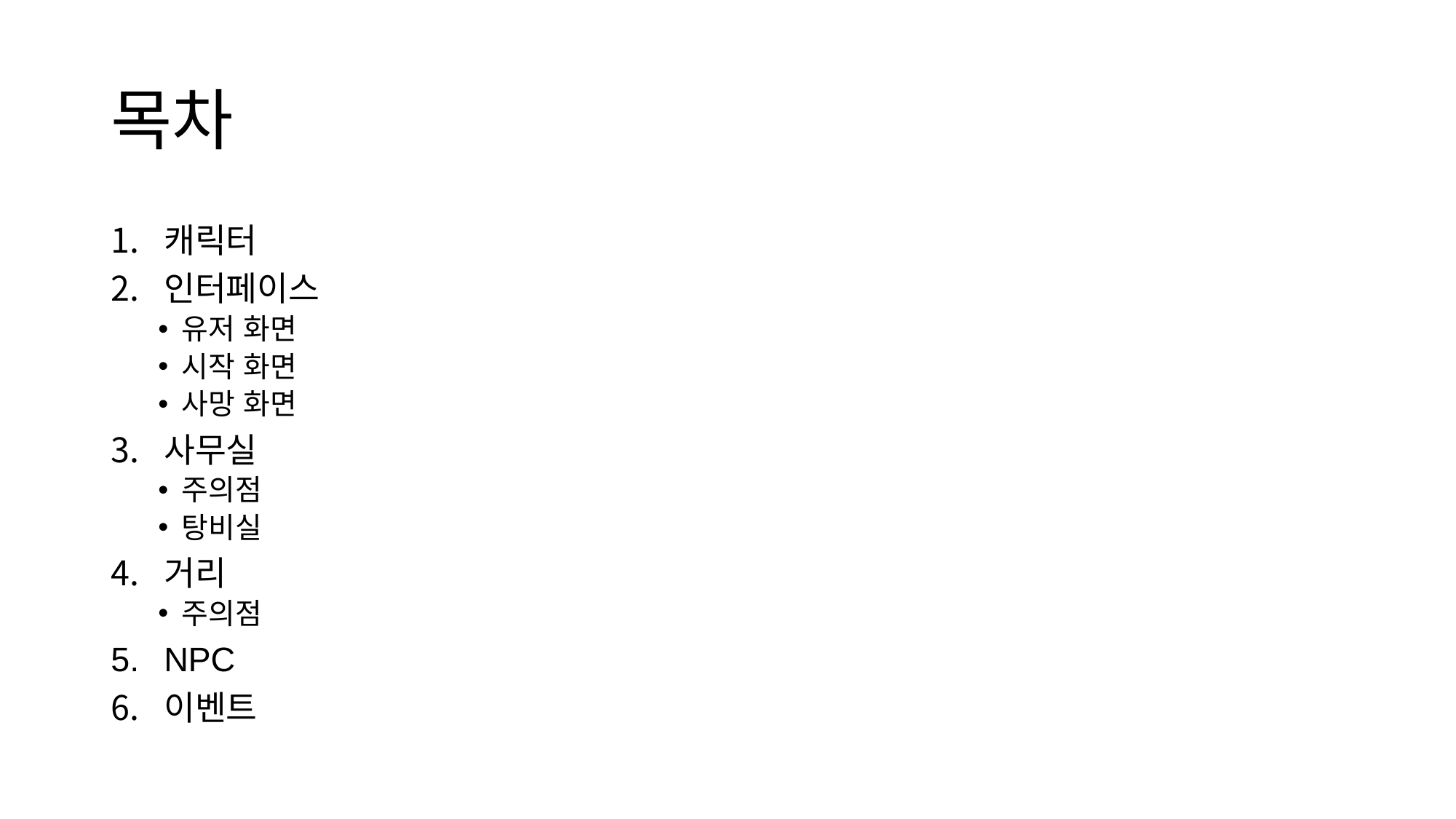

# 목차
캐릭터
인터페이스
유저 화면
시작 화면
사망 화면
사무실
주의점
탕비실
거리
주의점
NPC
이벤트